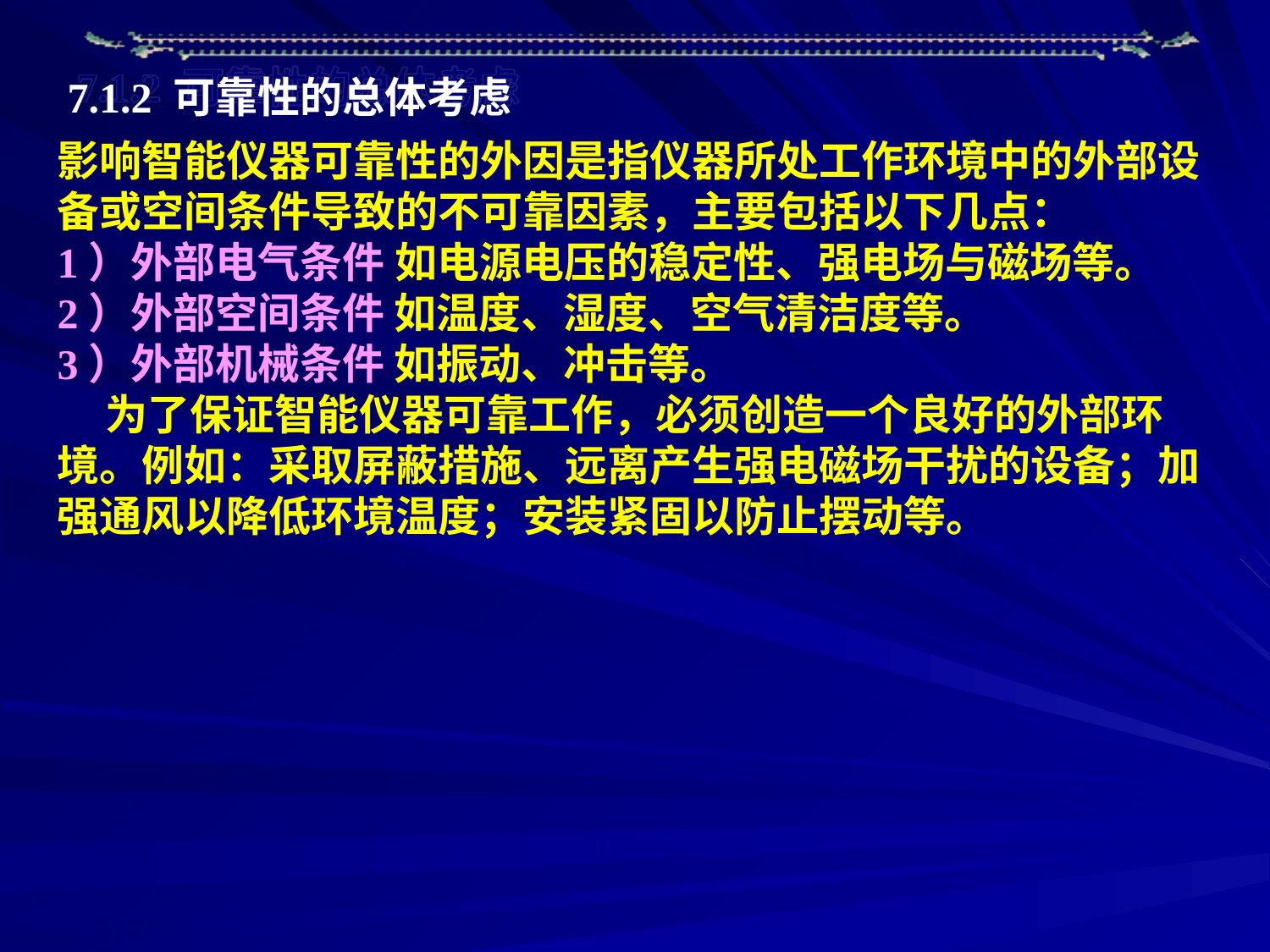

7.1.2 可靠性的总体考虑
影响智能仪器可靠性的外因是指仪器所处工作环境中的外部设备或空间条件导致的不可靠因素，主要包括以下几点：
1）外部电气条件 如电源电压的稳定性、强电场与磁场等。
2）外部空间条件 如温度、湿度、空气清洁度等。
3）外部机械条件 如振动、冲击等。
    为了保证智能仪器可靠工作，必须创造一个良好的外部环境。例如：采取屏蔽措施、远离产生强电磁场干扰的设备；加强通风以降低环境温度；安装紧固以防止摆动等。